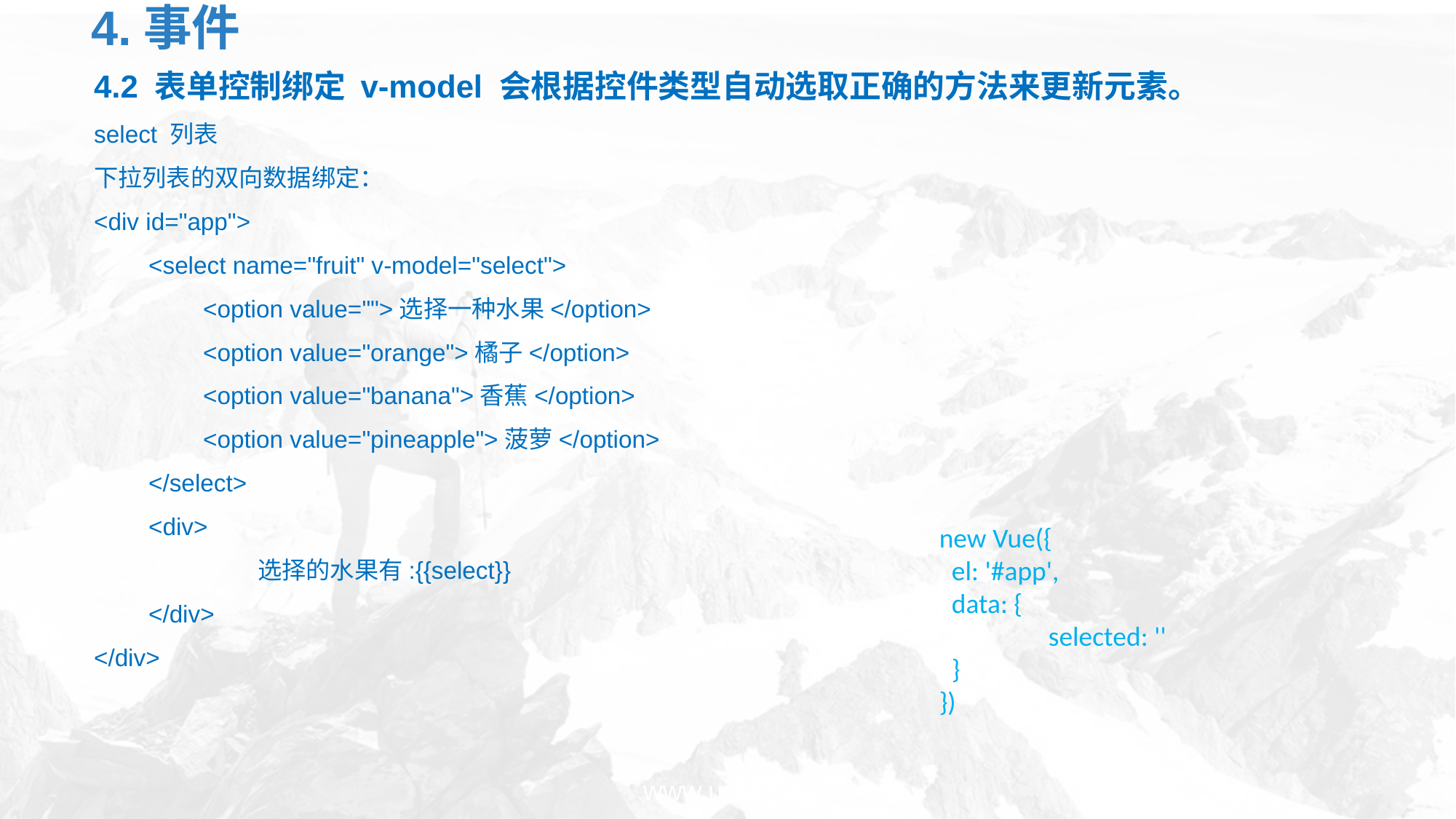

# 4.事件
4.2 表单控制绑定 v-model 会根据控件类型自动选取正确的方法来更新元素。
select 列表
下拉列表的双向数据绑定：
<div id="app">
<select name="fruit" v-model="select">
<option value="">选择一种水果</option>
<option value="orange">橘子</option>
<option value="banana">香蕉</option>
<option value="pineapple">菠萝</option>
</select>
<div>
	选择的水果有:{{select}}
</div>
</div>
new Vue({
  el: '#app',
  data: {
	selected: ''
  }
})
www.usian.cn